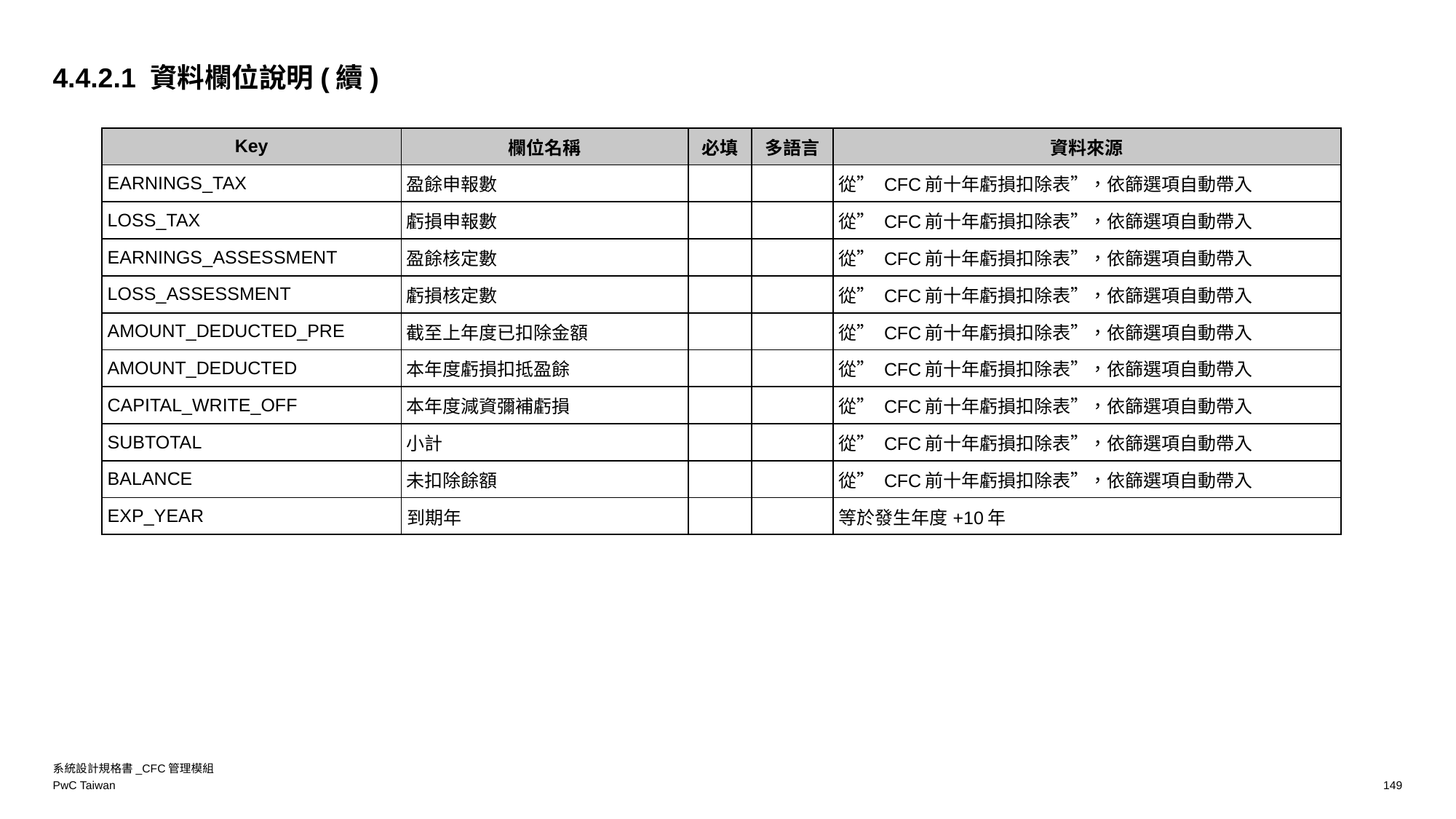

4.4.2.1 資料欄位說明(續)
| Key | 欄位名稱 | 必填 | 多語言 | 資料來源 |
| --- | --- | --- | --- | --- |
| EARNINGS\_TAX | 盈餘申報數 |  |  | 從” CFC前十年虧損扣除表”，依篩選項自動帶入 |
| LOSS\_TAX | 虧損申報數 |  |  | 從” CFC前十年虧損扣除表”，依篩選項自動帶入 |
| EARNINGS\_ASSESSMENT | 盈餘核定數 |  |  | 從” CFC前十年虧損扣除表”，依篩選項自動帶入 |
| LOSS\_ASSESSMENT | 虧損核定數 |  |  | 從” CFC前十年虧損扣除表”，依篩選項自動帶入 |
| AMOUNT\_DEDUCTED\_PRE | 截至上年度已扣除金額 |  |  | 從” CFC前十年虧損扣除表”，依篩選項自動帶入 |
| AMOUNT\_DEDUCTED | 本年度虧損扣抵盈餘 |  |  | 從” CFC前十年虧損扣除表”，依篩選項自動帶入 |
| CAPITAL\_WRITE\_OFF | 本年度減資彌補虧損 |  |  | 從” CFC前十年虧損扣除表”，依篩選項自動帶入 |
| SUBTOTAL | 小計 |  |  | 從” CFC前十年虧損扣除表”，依篩選項自動帶入 |
| BALANCE | 未扣除餘額 |  |  | 從” CFC前十年虧損扣除表”，依篩選項自動帶入 |
| EXP\_YEAR | 到期年 |  |  | 等於發生年度+10年 |
系統設計規格書_CFC管理模組
149